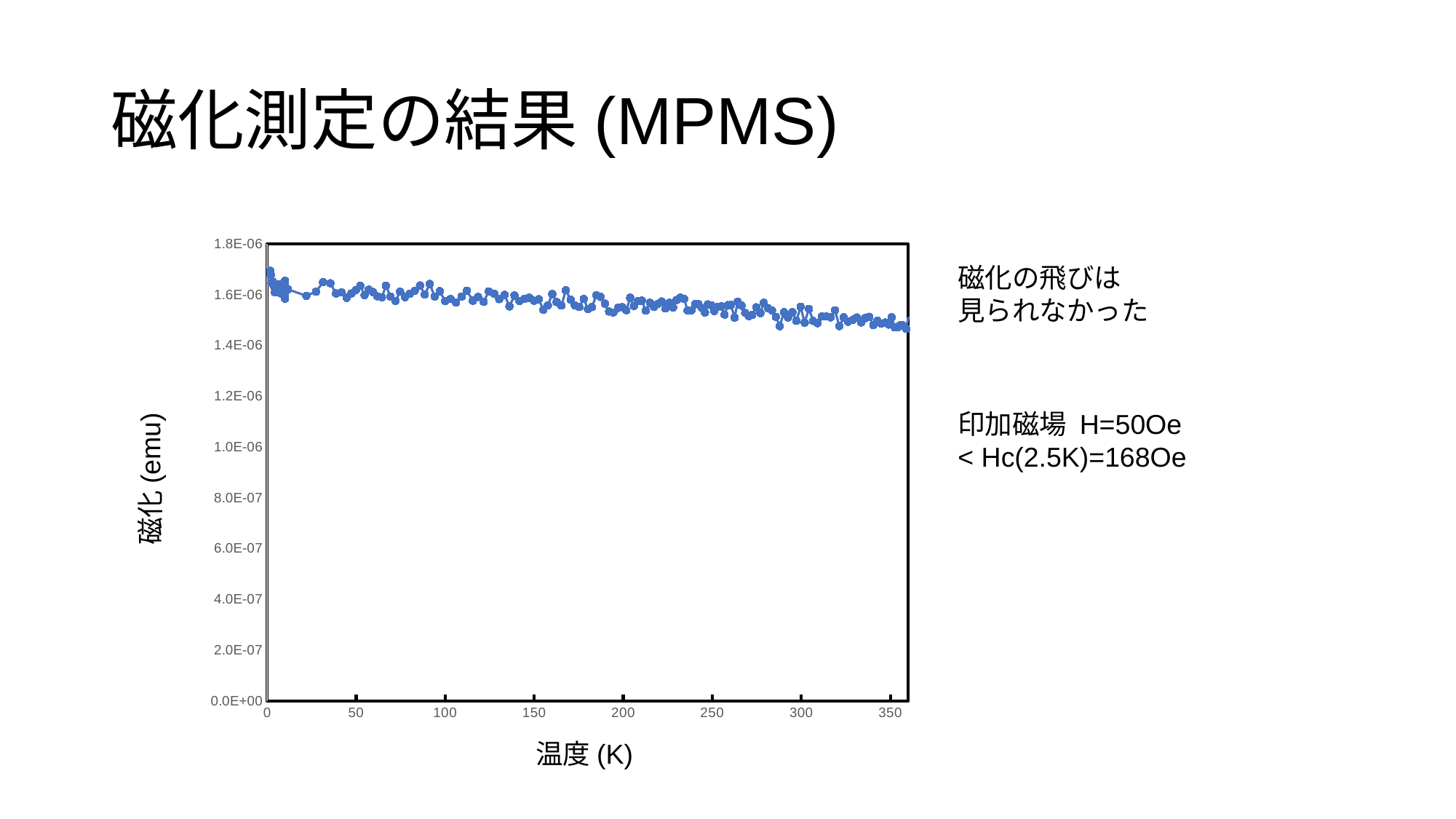

# 磁化測定の結果(MPMS)

### Chart

| Category |  |
|---|---|
磁化の飛びは
見られなかった
印加磁場 H=50Oe
< Hc(2.5K)=168Oe
磁化(emu)
温度(K)